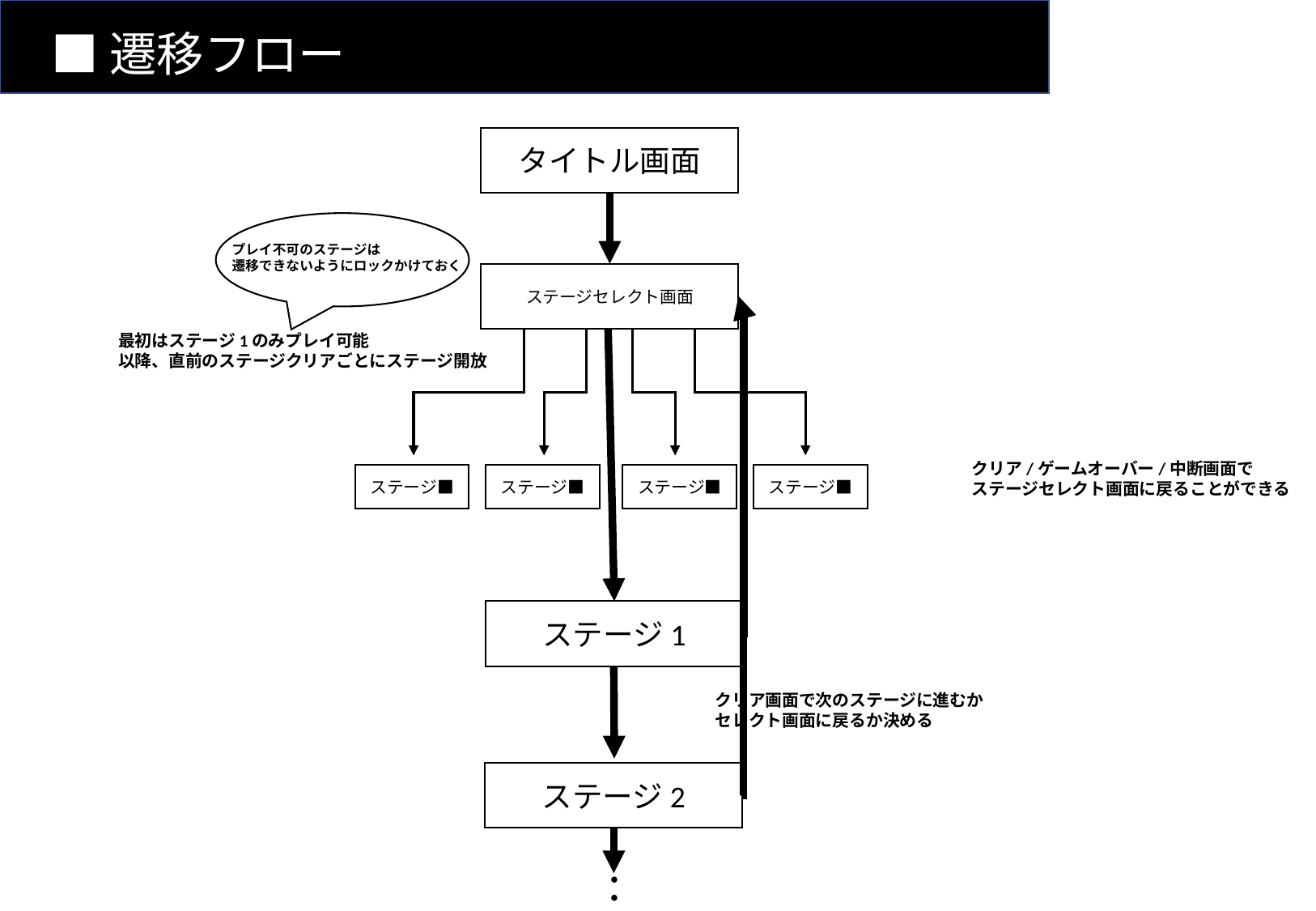

■遷移フロー
タイトル画面

プレイ不可のステージは
遷移できないようにロックかけておく
ステージセレクト画面
最初はステージ1のみプレイ可能
以降、直前のステージクリアごとにステージ開放

クリア/ゲームオーバー/中断画面で
ステージセレクト画面に戻ることができる
ステージ■
ステージ■
ステージ■
ステージ■
ステージ1
クリア画面で次のステージに進むか
セレクト画面に戻るか決める
ステージ2